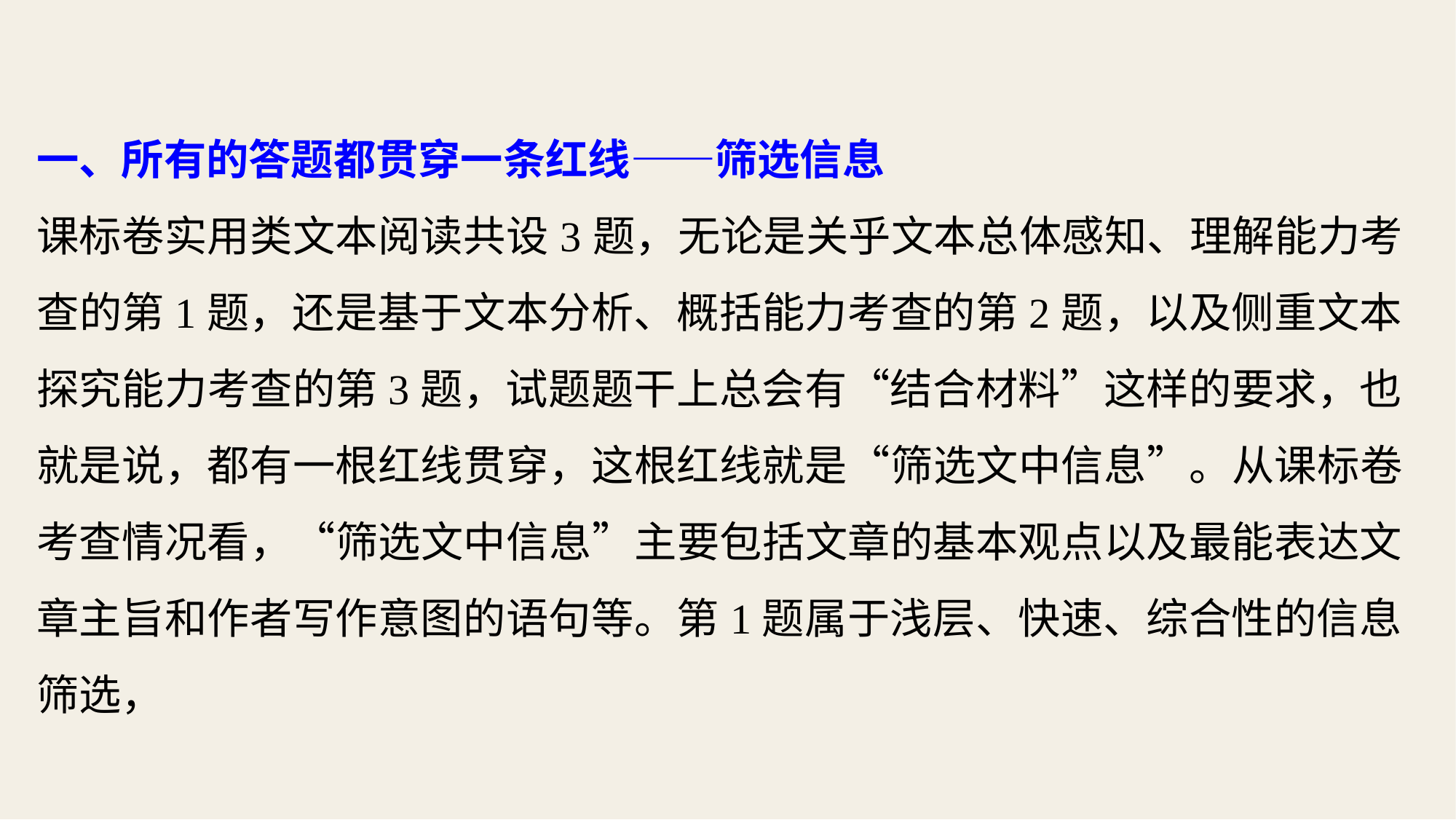

一、所有的答题都贯穿一条红线——筛选信息
课标卷实用类文本阅读共设3题，无论是关乎文本总体感知、理解能力考查的第1题，还是基于文本分析、概括能力考查的第2题，以及侧重文本探究能力考查的第3题，试题题干上总会有“结合材料”这样的要求，也就是说，都有一根红线贯穿，这根红线就是“筛选文中信息”。从课标卷考查情况看，“筛选文中信息”主要包括文章的基本观点以及最能表达文章主旨和作者写作意图的语句等。第1题属于浅层、快速、综合性的信息筛选，